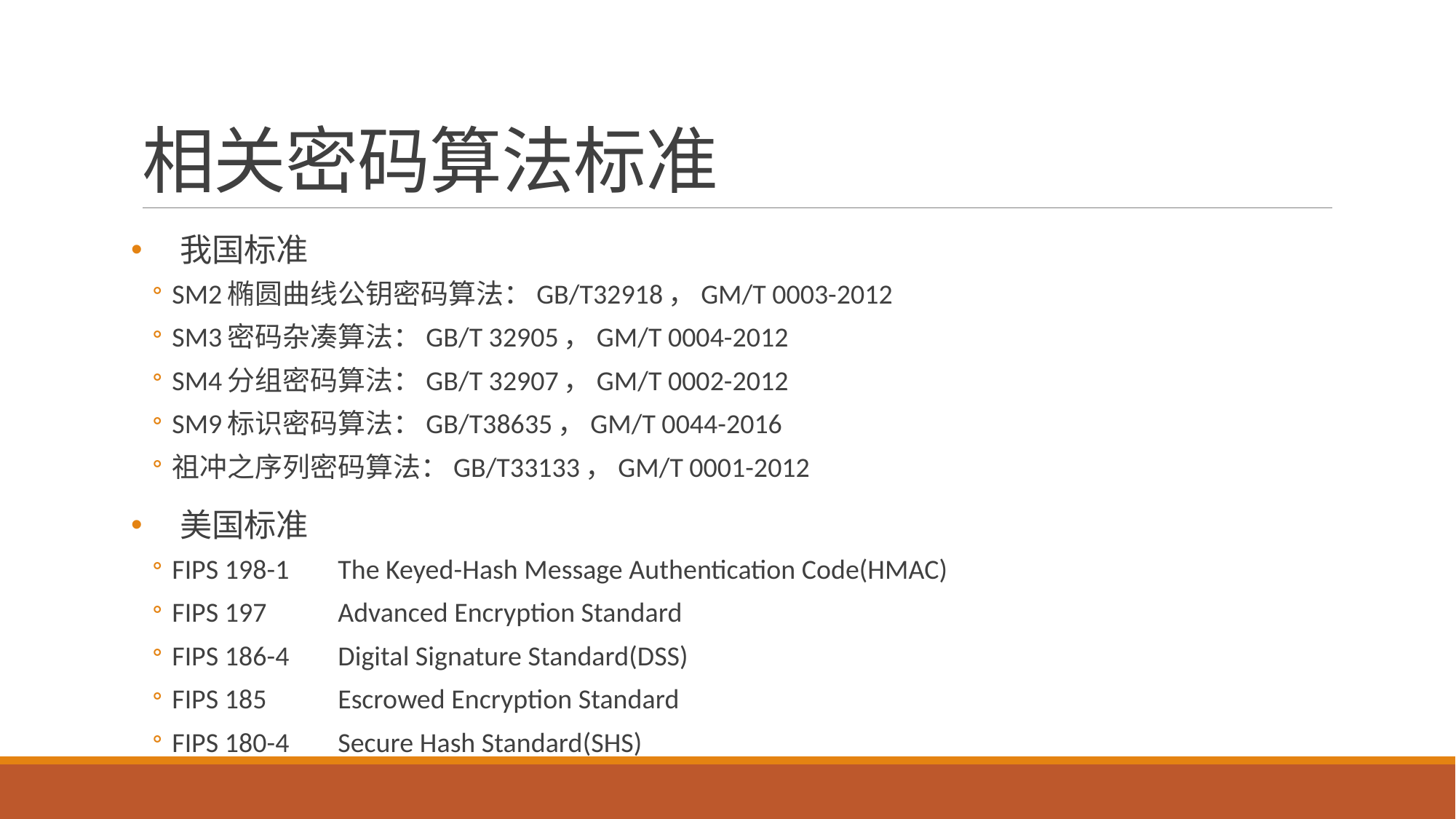

# 相关密码算法标准
我国标准
SM2椭圆曲线公钥密码算法：GB/T32918，GM/T 0003-2012
SM3密码杂凑算法：GB/T 32905，GM/T 0004-2012
SM4分组密码算法：GB/T 32907，GM/T 0002-2012
SM9标识密码算法：GB/T38635，GM/T 0044-2016
祖冲之序列密码算法：GB/T33133，GM/T 0001-2012
美国标准
FIPS 198-1	The Keyed-Hash Message Authentication Code(HMAC)
FIPS 197	Advanced Encryption Standard
FIPS 186-4	Digital Signature Standard(DSS)
FIPS 185	Escrowed Encryption Standard
FIPS 180-4	Secure Hash Standard(SHS)